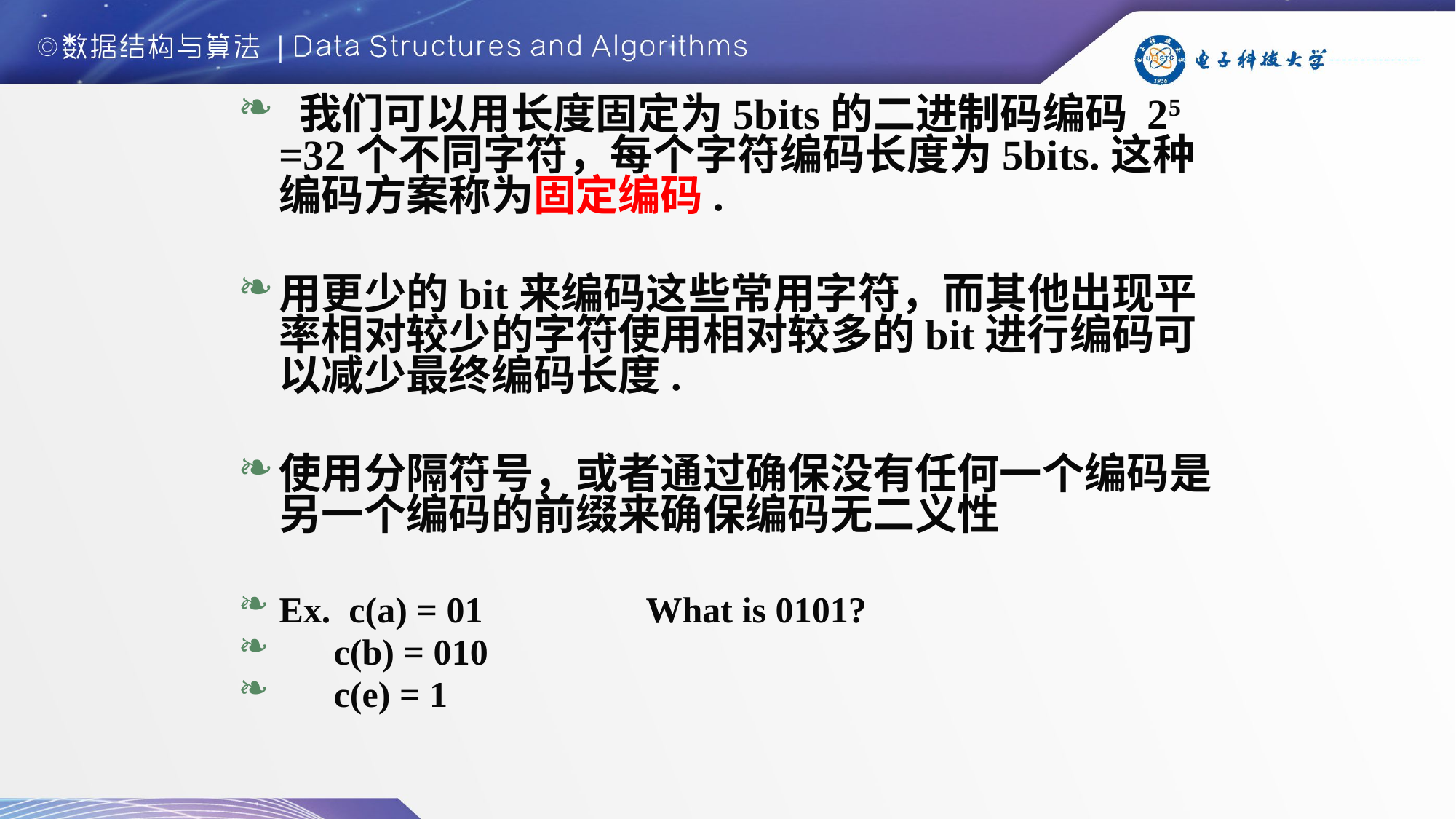

我们可以用长度固定为5bits的二进制码编码 25 =32个不同字符，每个字符编码长度为5bits.这种编码方案称为固定编码.

用更少的bit来编码这些常用字符，而其他出现平率相对较少的字符使用相对较多的bit进行编码可以减少最终编码长度.

使用分隔符号，或者通过确保没有任何一个编码是另一个编码的前缀来确保编码无二义性

Ex.  c(a) = 01                  What is 0101?
      c(b) = 010
      c(e) = 1